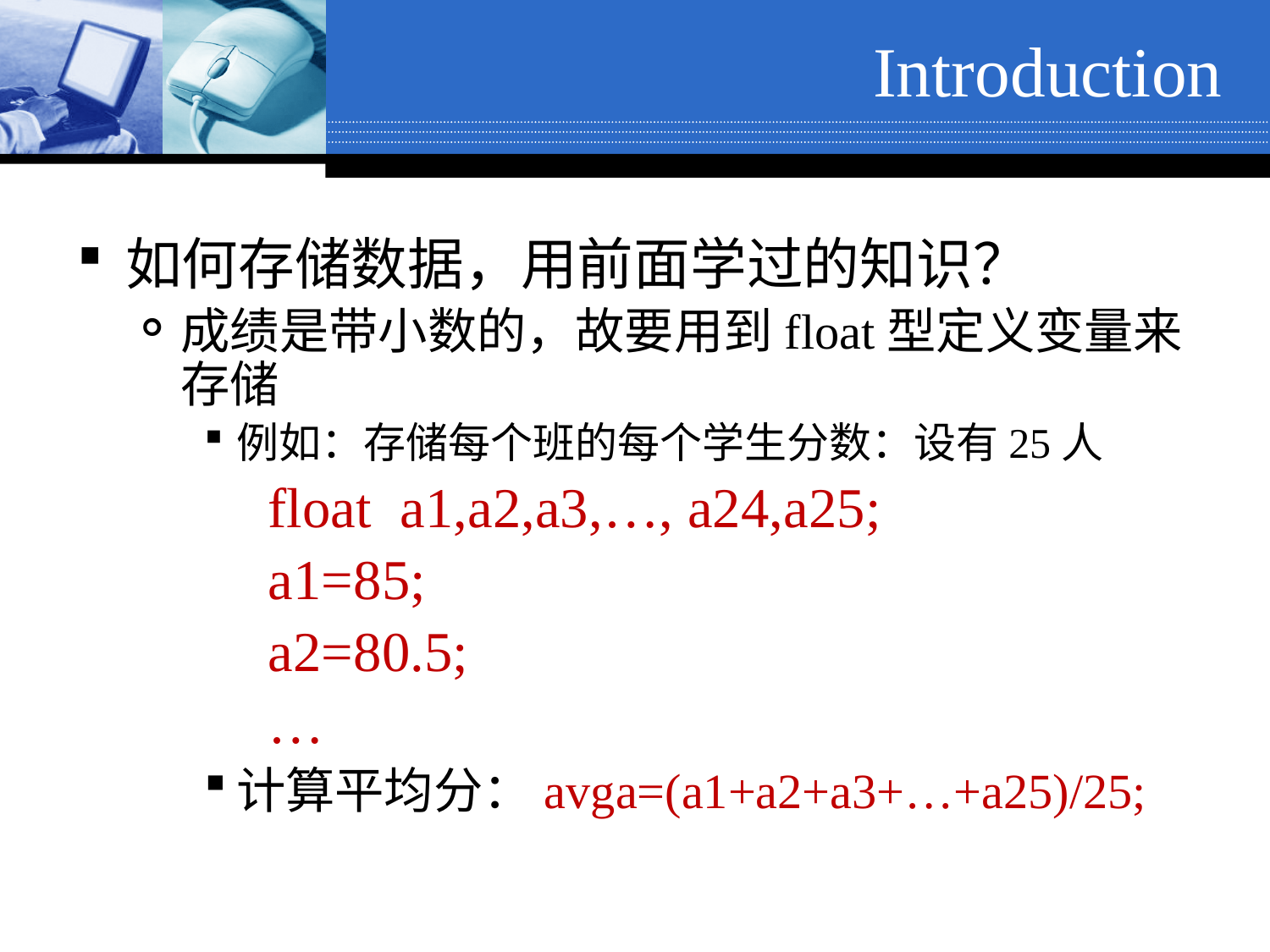

Introduction
如何存储数据，用前面学过的知识？
成绩是带小数的，故要用到float型定义变量来存储
例如：存储每个班的每个学生分数：设有25人
float  a1,a2,a3,…, a24,a25;
a1=85;
a2=80.5;
…
计算平均分：avga=(a1+a2+a3+…+a25)/25;